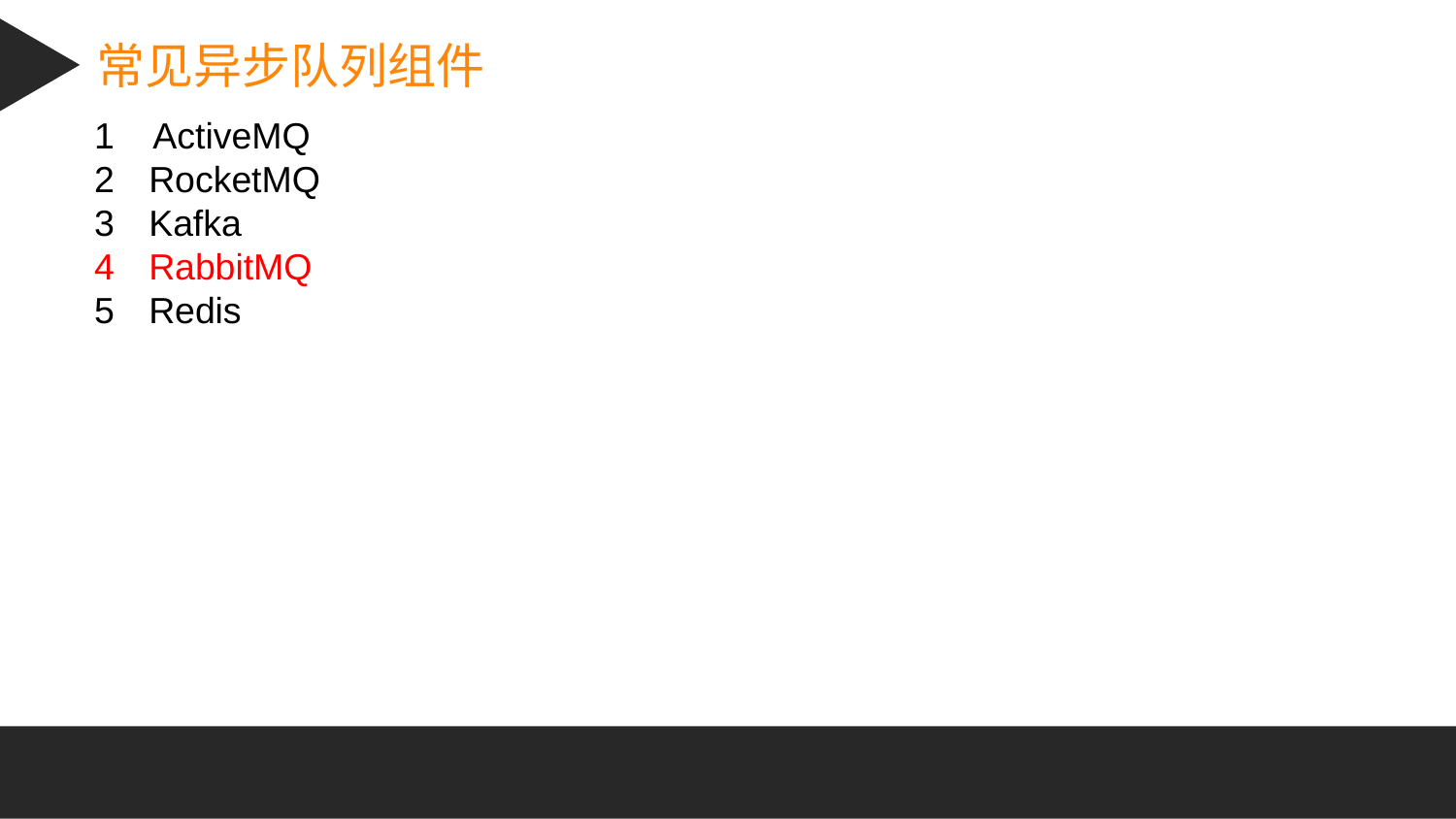

常见异步队列组件
1    ActiveMQ
RocketMQ
Kafka
RabbitMQ
Redis